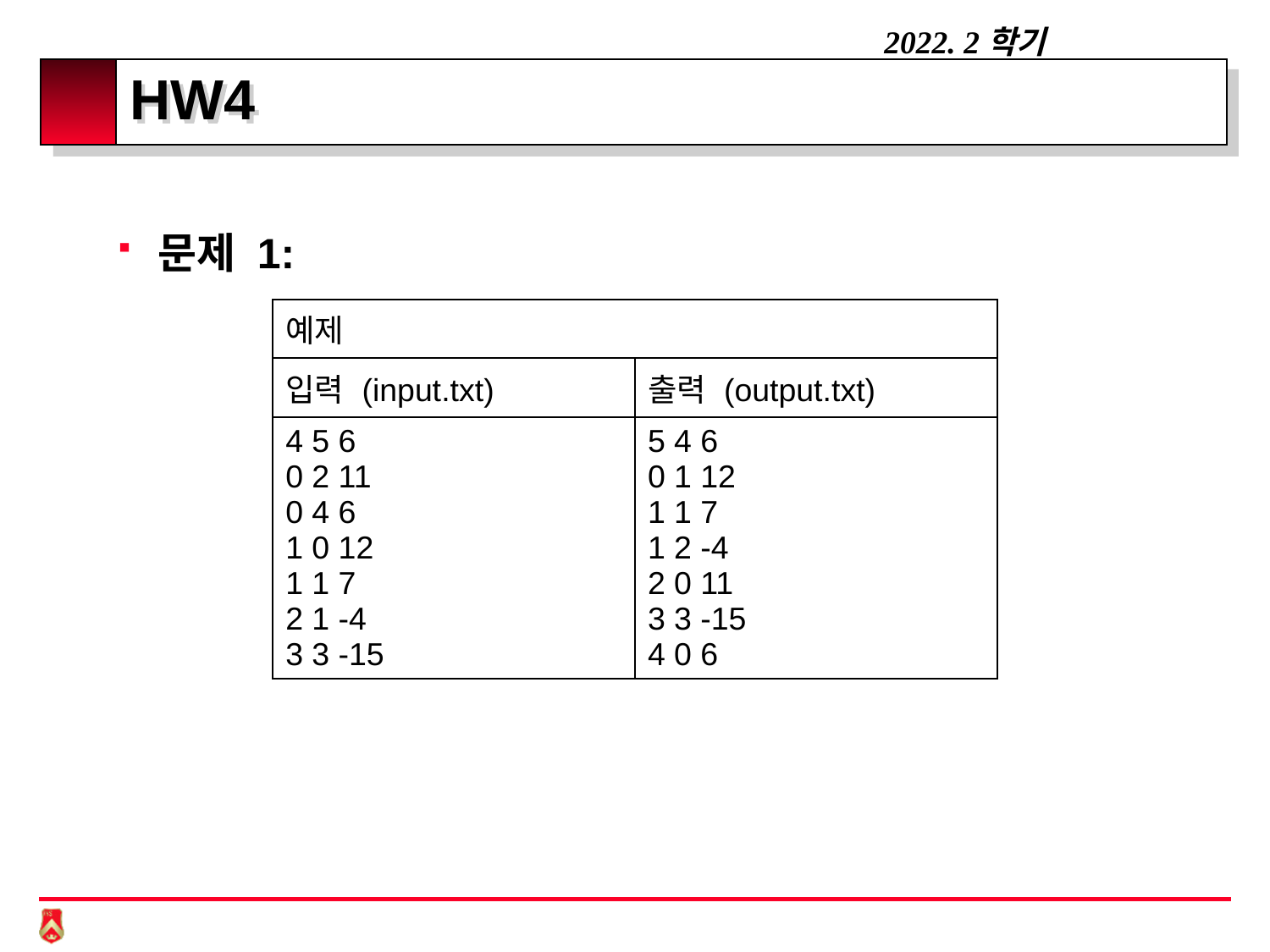

# HW4

문제 1:

| 예제 |  |
| --- | --- |
| 입력 (input.txt) | 출력 (output.txt) |
| 4 5 6 0 2 11 0 4 6 1 0 12 1 1 7 2 1 -4 3 3 -15 | 5 4 6 0 1 12 1 1 7 1 2 -4 2 0 11 3 3 -15 4 0 6 |